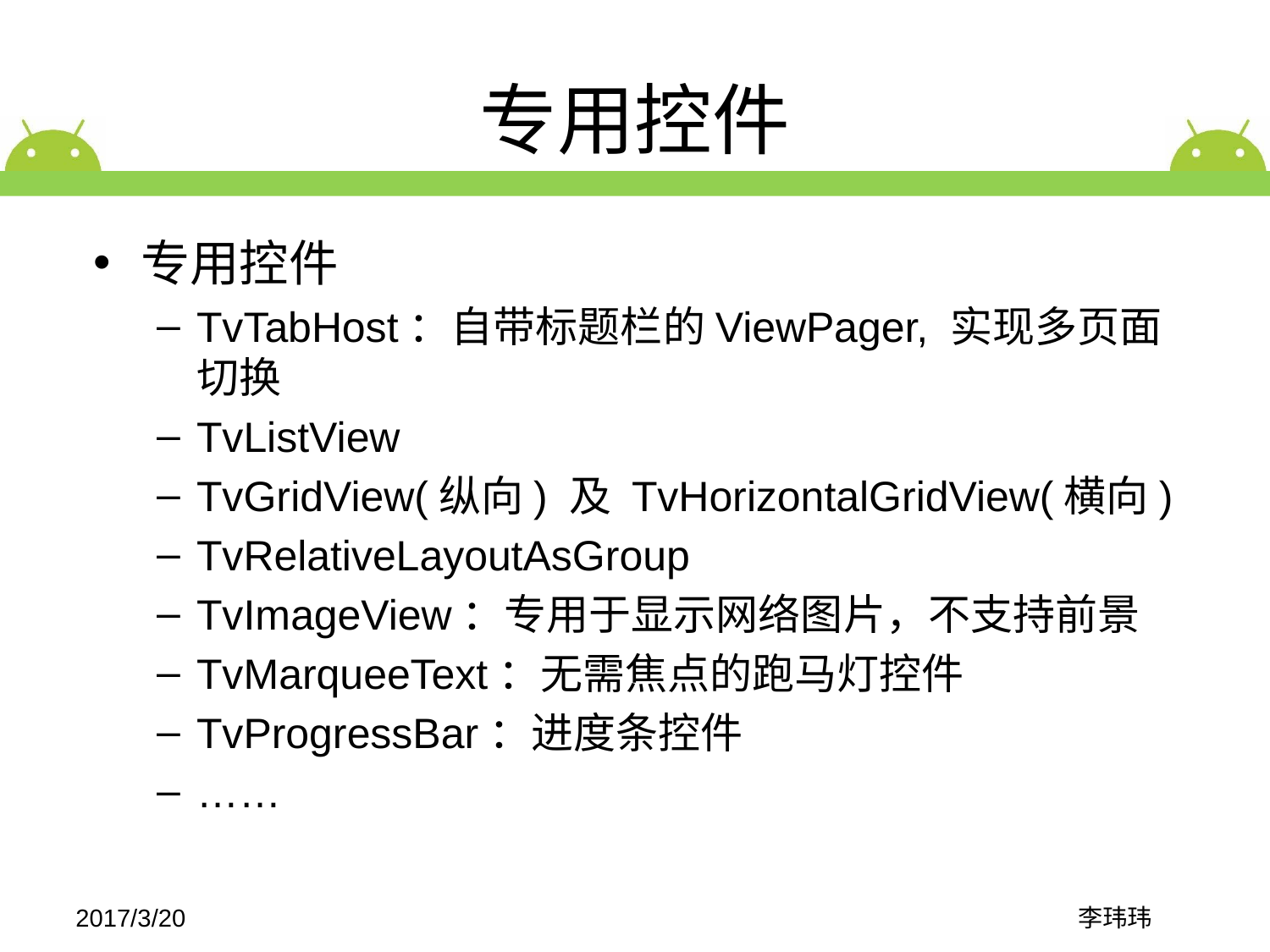

# 专用控件
专用控件
TvTabHost：自带标题栏的ViewPager, 实现多页面切换
TvListView
TvGridView(纵向) 及 TvHorizontalGridView(横向)
TvRelativeLayoutAsGroup
TvImageView：专用于显示网络图片，不支持前景
TvMarqueeText：无需焦点的跑马灯控件
TvProgressBar：进度条控件
……